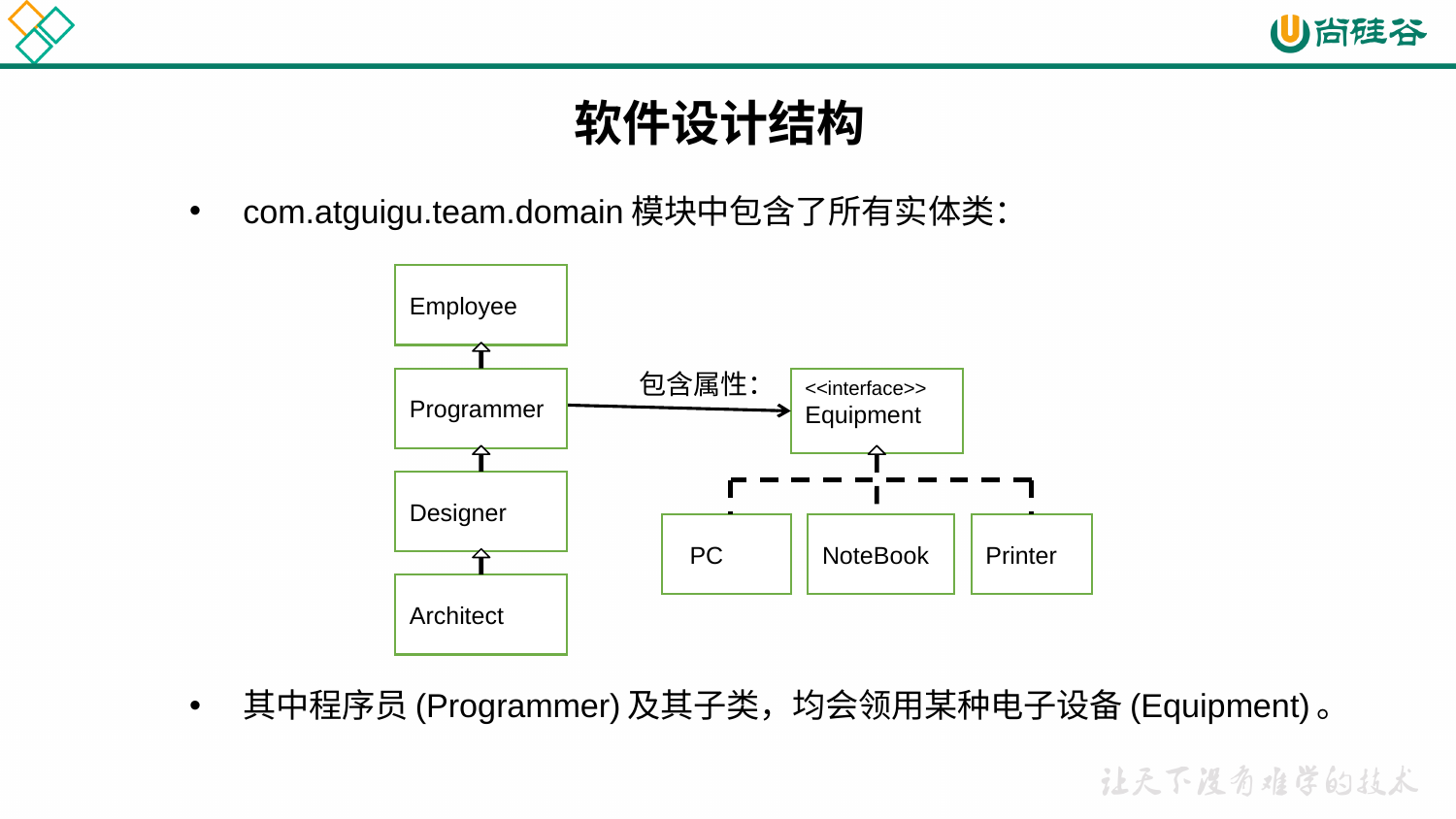

软件设计结构
com.atguigu.team.domain模块中包含了所有实体类：

其中程序员(Programmer)及其子类，均会领用某种电子设备(Equipment)。

Employee

包含属性：
<<interface>>
Equipment

Programmer

Designer

  PC

NoteBook

Printer

Architect